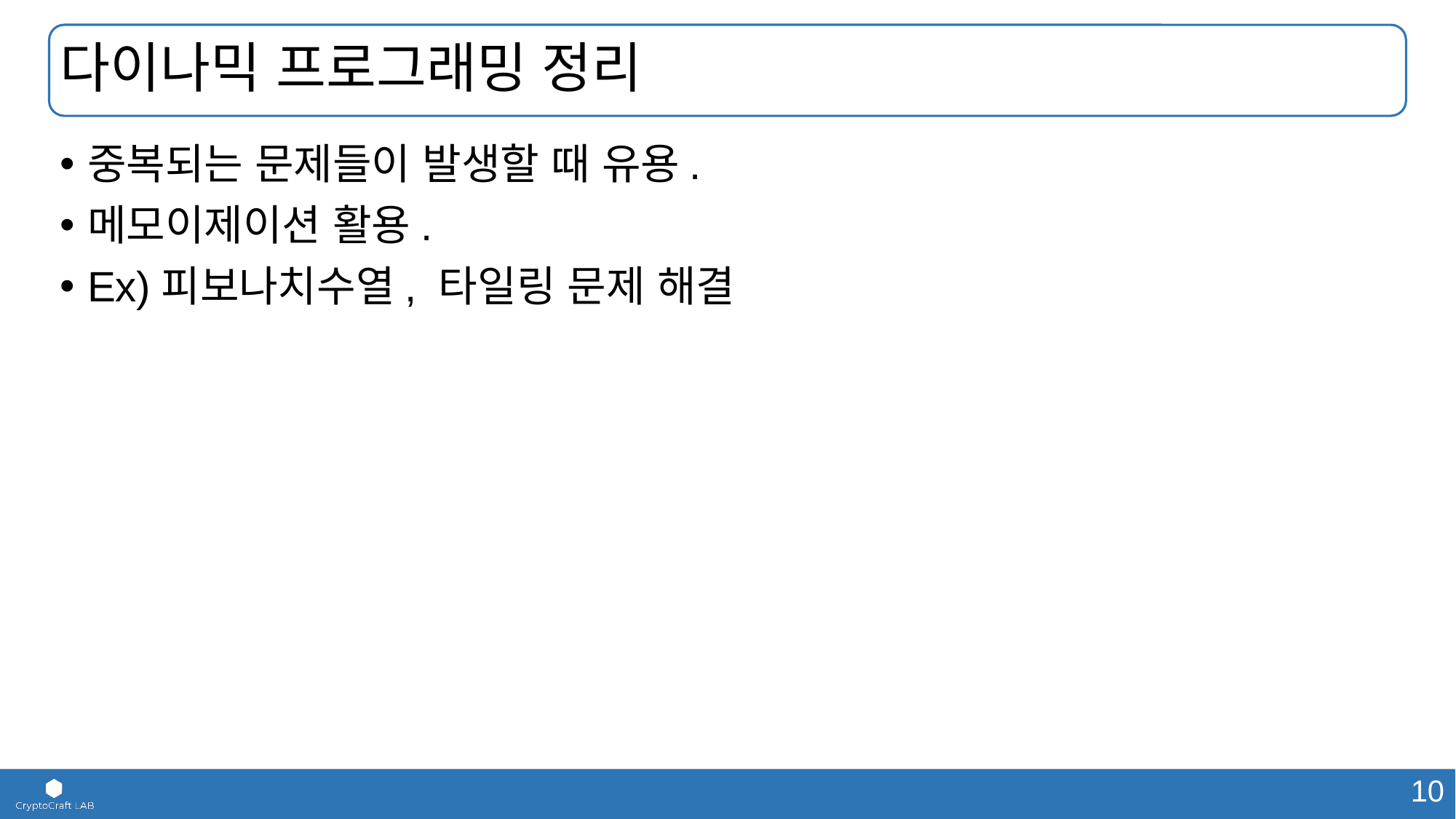

# 다이나믹 프로그래밍 정리
중복되는 문제들이 발생할 때 유용.
메모이제이션 활용.
Ex)피보나치수열, 타일링 문제 해결